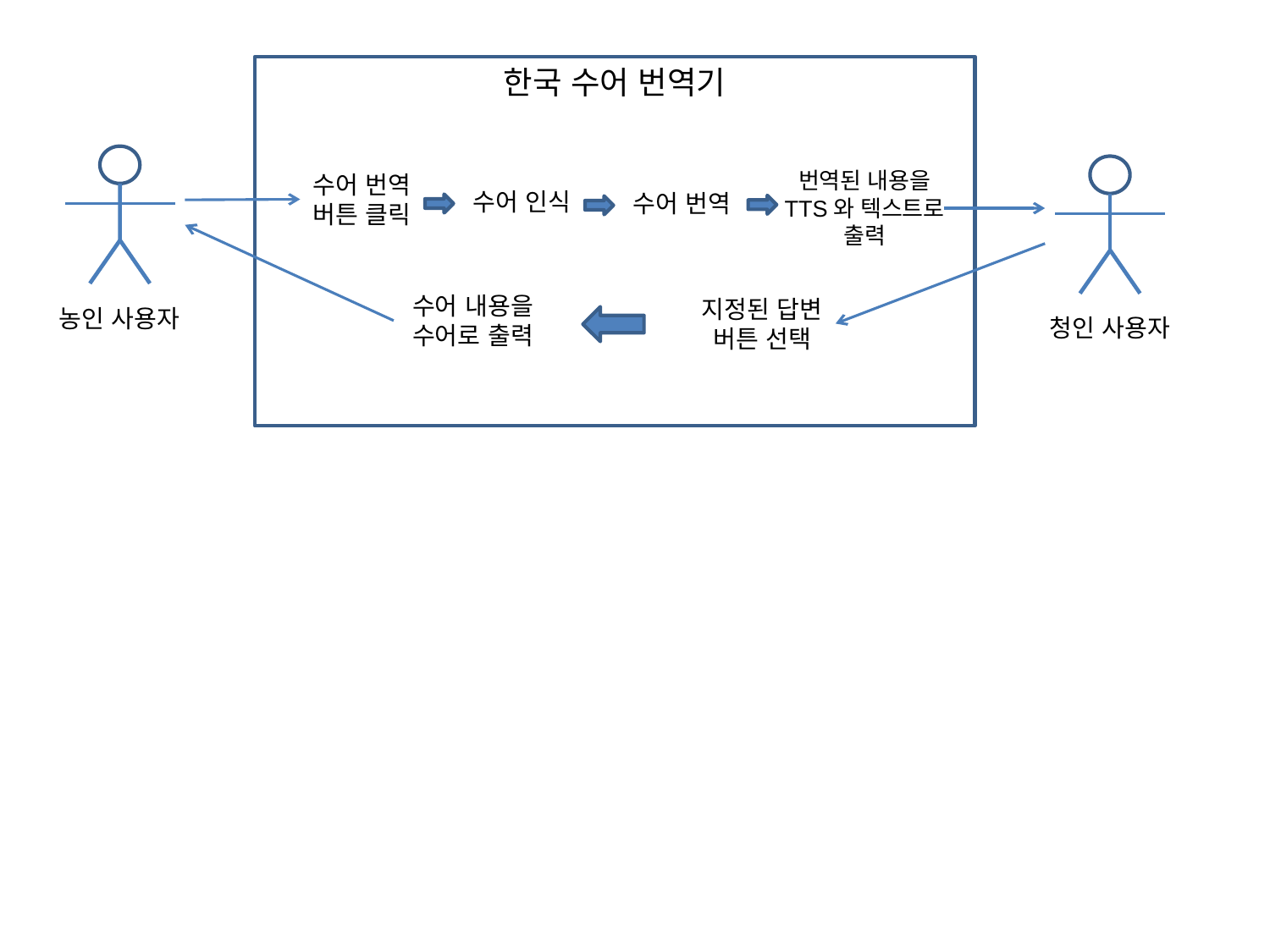

한국 수어 번역기

번역된 내용을
TTS와 텍스트로
출력
수어 번역
버튼 클릭
수어 인식
수어 번역

수어 내용을
수어로 출력
지정된 답변
버튼 선택
농인 사용자

청인 사용자